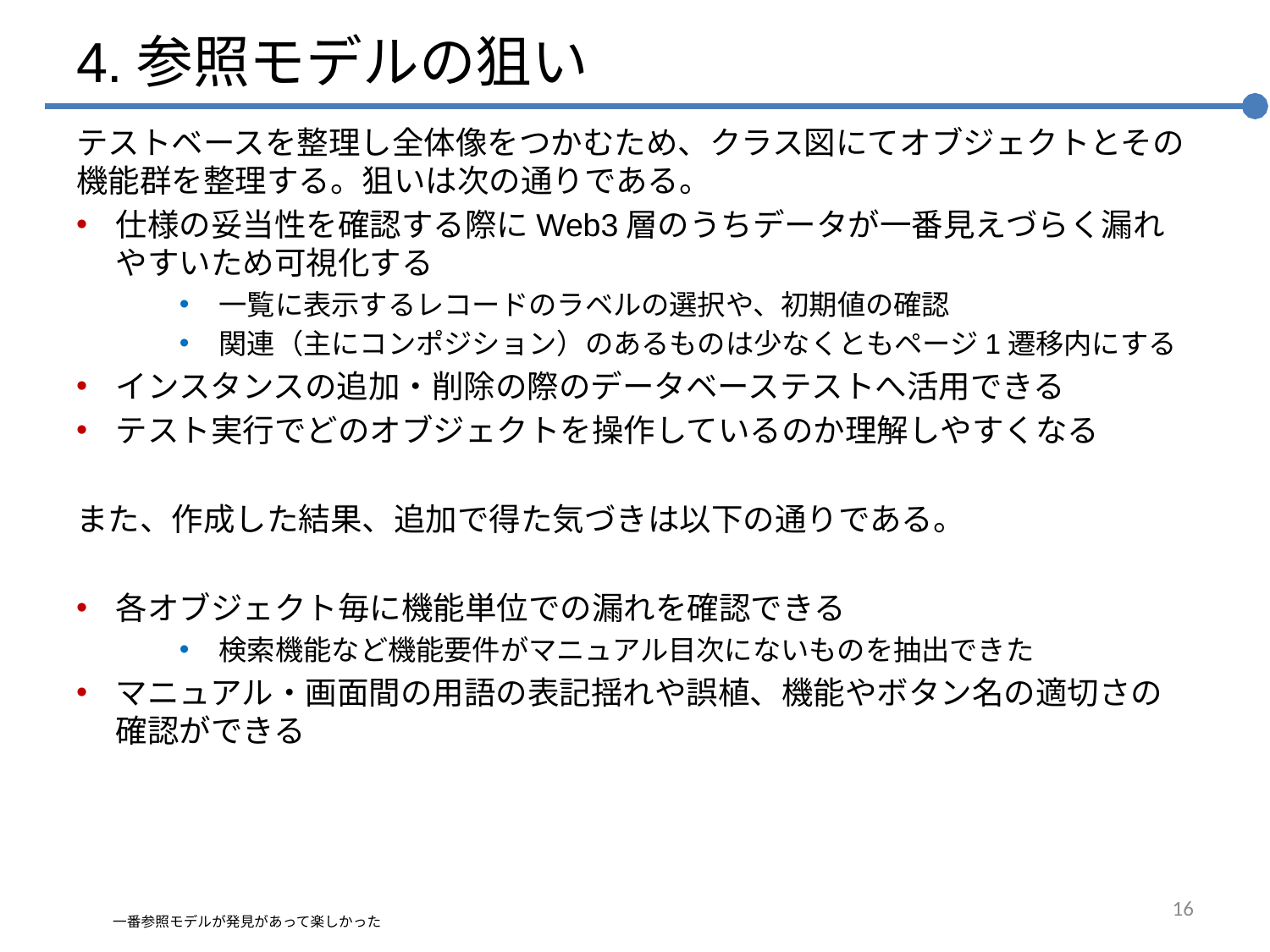

# 4.参照モデルの狙い
テストベースを整理し全体像をつかむため、クラス図にてオブジェクトとその機能群を整理する。狙いは次の通りである。
仕様の妥当性を確認する際にWeb3層のうちデータが一番見えづらく漏れやすいため可視化する
一覧に表示するレコードのラベルの選択や、初期値の確認
関連（主にコンポジション）のあるものは少なくともページ1遷移内にする
インスタンスの追加・削除の際のデータベーステストへ活用できる
テスト実行でどのオブジェクトを操作しているのか理解しやすくなる

また、作成した結果、追加で得た気づきは以下の通りである。

各オブジェクト毎に機能単位での漏れを確認できる
検索機能など機能要件がマニュアル目次にないものを抽出できた
マニュアル・画面間の用語の表記揺れや誤植、機能やボタン名の適切さの確認ができる
16
一番参照モデルが発見があって楽しかった